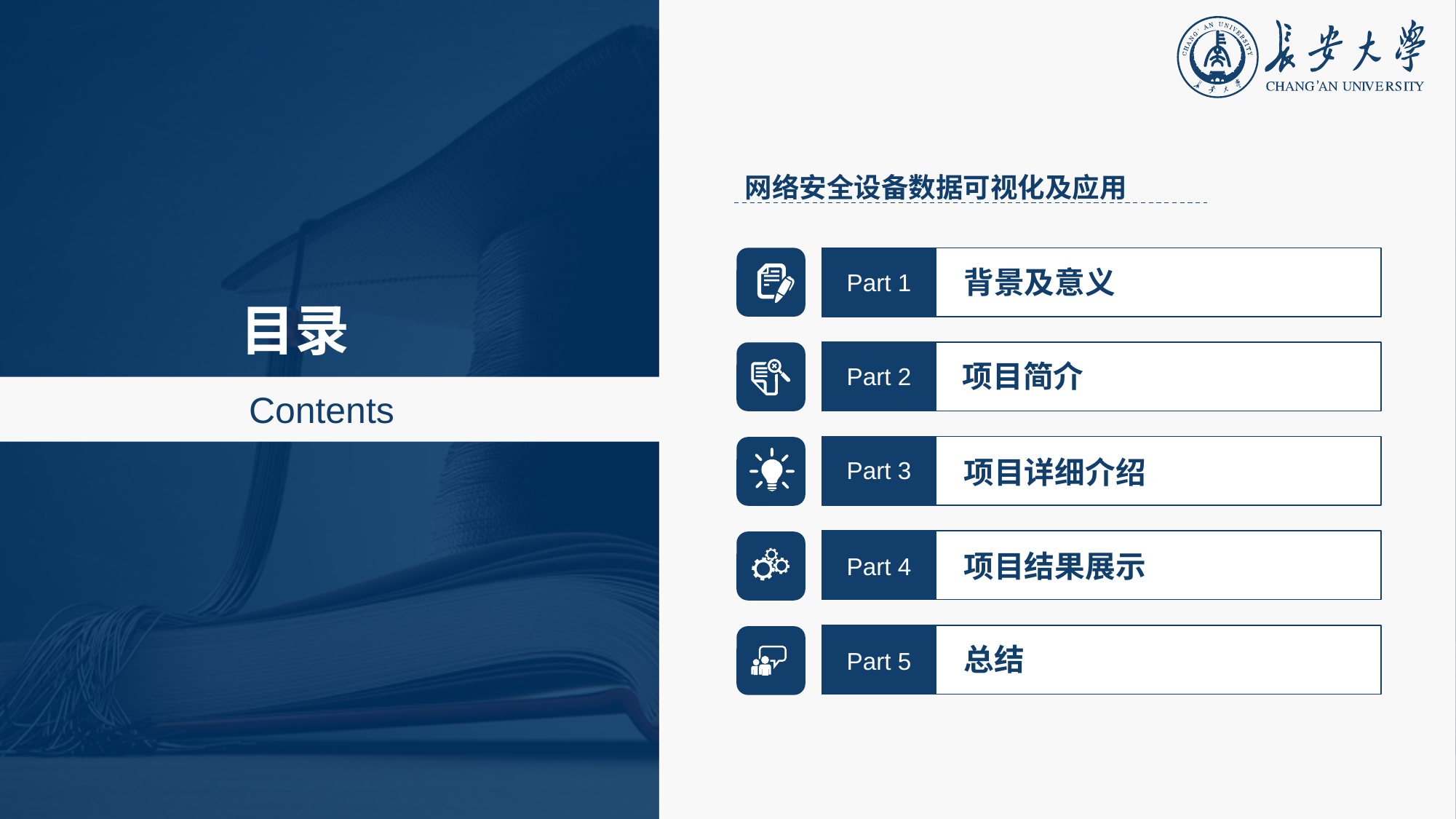

网络安全设备数据可视化及应用

背景及意义
Part 1
目录

项目简介
Part 2

Contents

项目详细介绍
Part 3

项目结果展示
Part 4

总结
Part 5